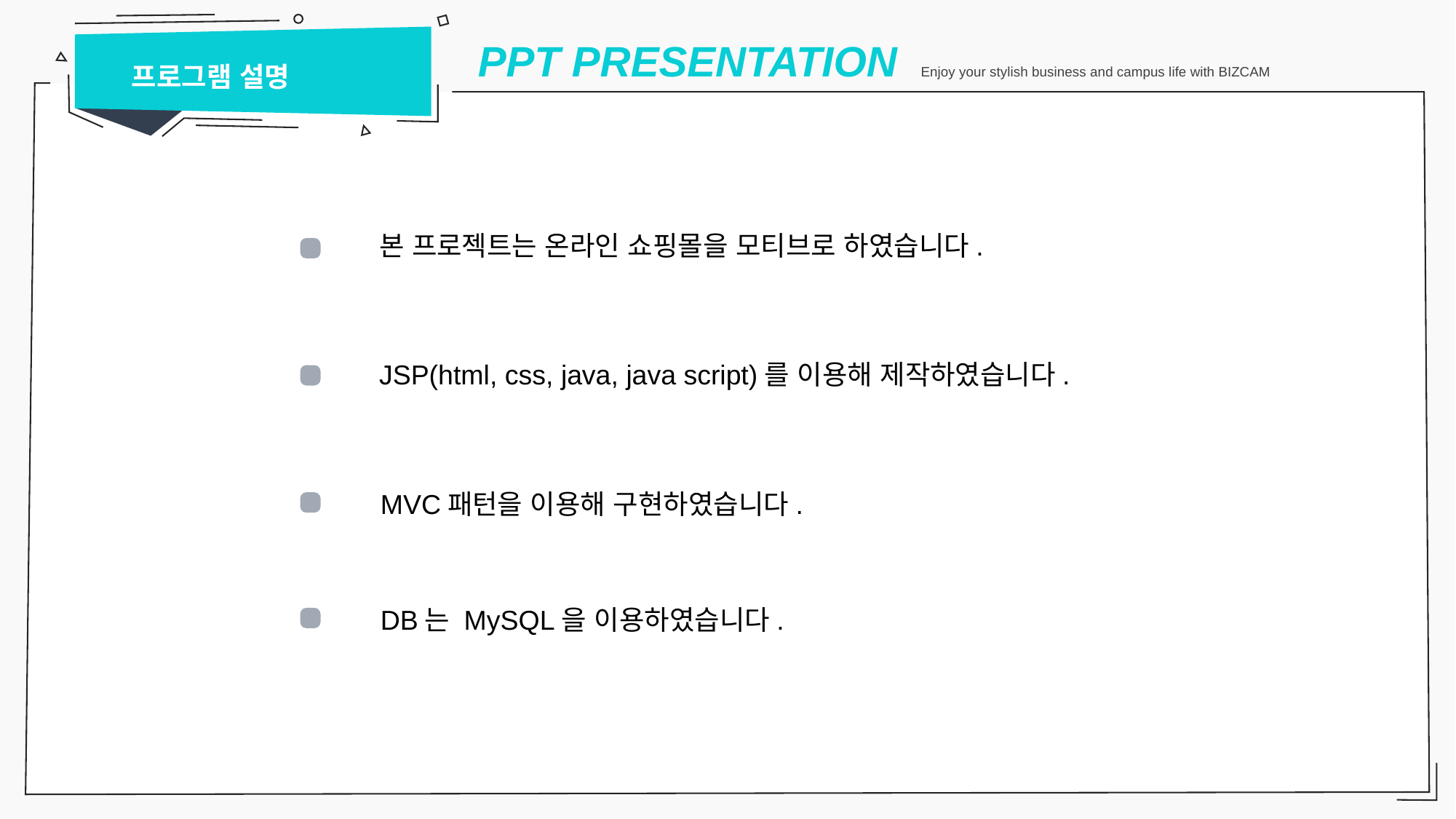

PPT PRESENTATION  Enjoy your stylish business and campus life with BIZCAM

프로그램 설명

본 프로젝트는 온라인 쇼핑몰을 모티브로 하였습니다.

JSP(html, css, java, java script)를 이용해 제작하였습니다.

MVC패턴을 이용해 구현하였습니다.

DB는 MySQL을 이용하였습니다.